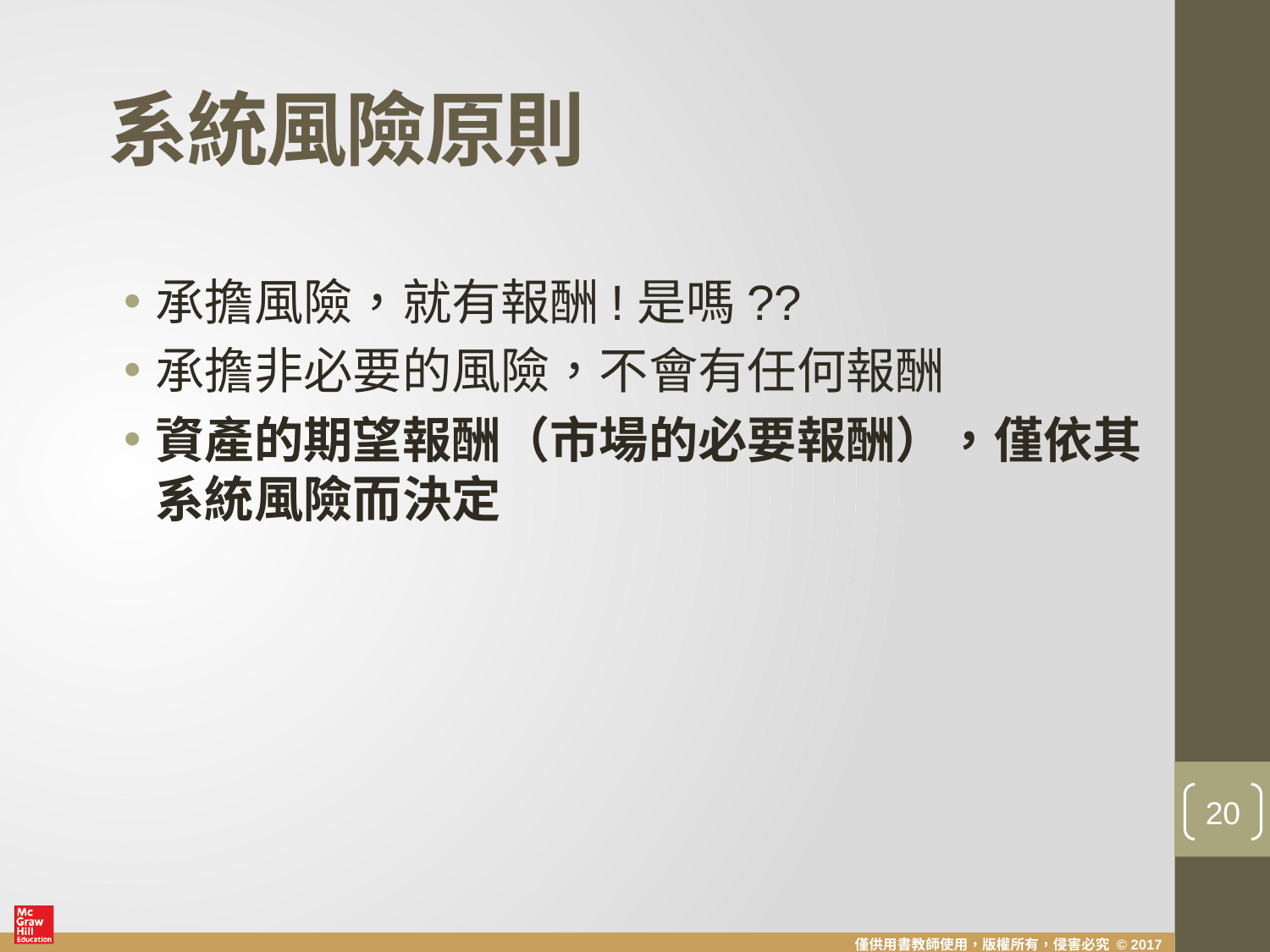

# 系統風險原則
承擔風險，就有報酬!是嗎??
承擔非必要的風險，不會有任何報酬
資產的期望報酬（市場的必要報酬），僅依其系統風險而決定
20